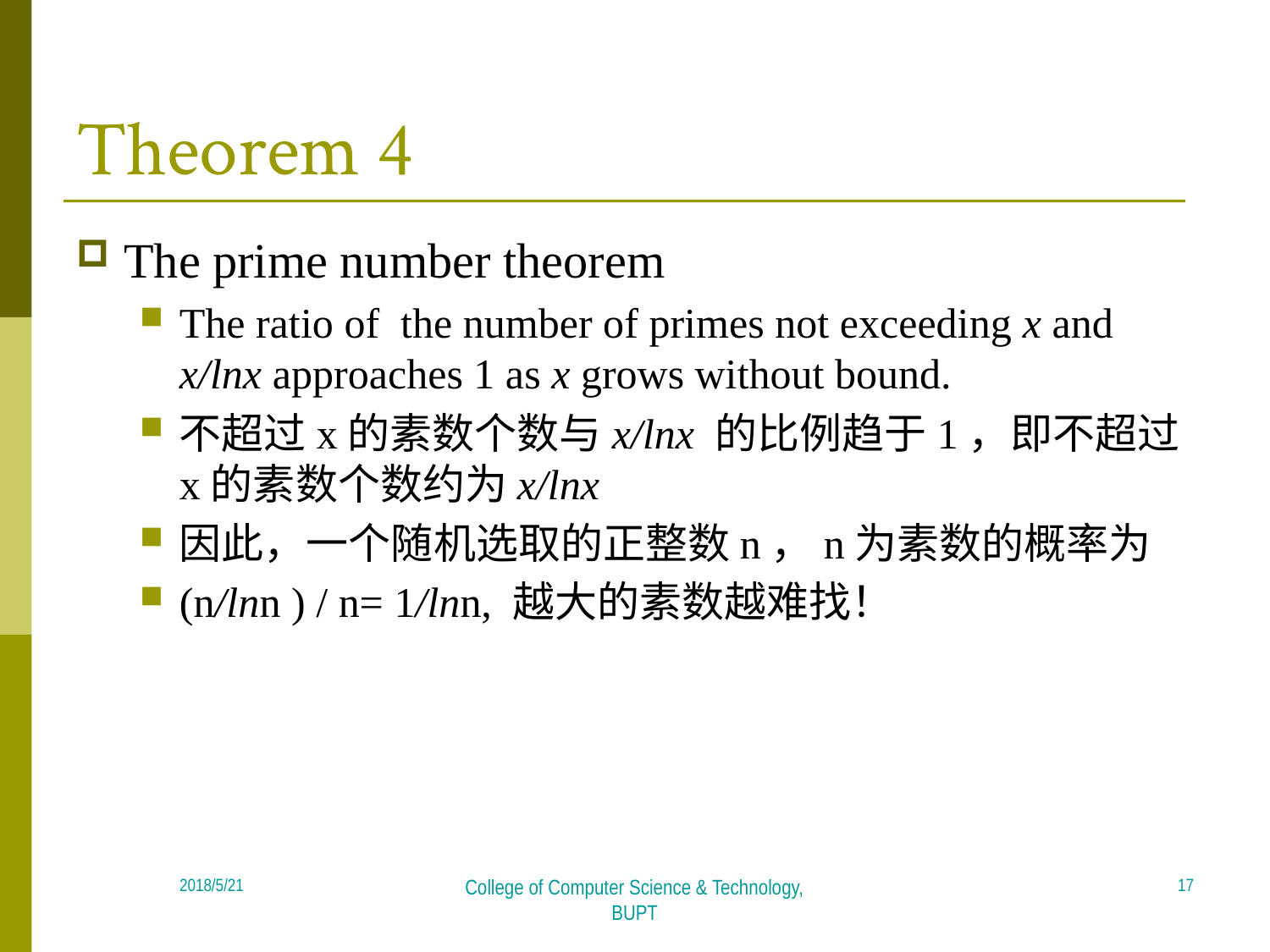

# Theorem 4
The prime number theorem
The ratio of  the number of primes not exceeding x and x/lnx approaches 1 as x grows without bound.
不超过x的素数个数与x/lnx 的比例趋于1，即不超过x的素数个数约为x/lnx
因此，一个随机选取的正整数n，n为素数的概率为
(n/lnn ) / n= 1/lnn, 越大的素数越难找！
17
2018/5/21
College of Computer Science & Technology, BUPT